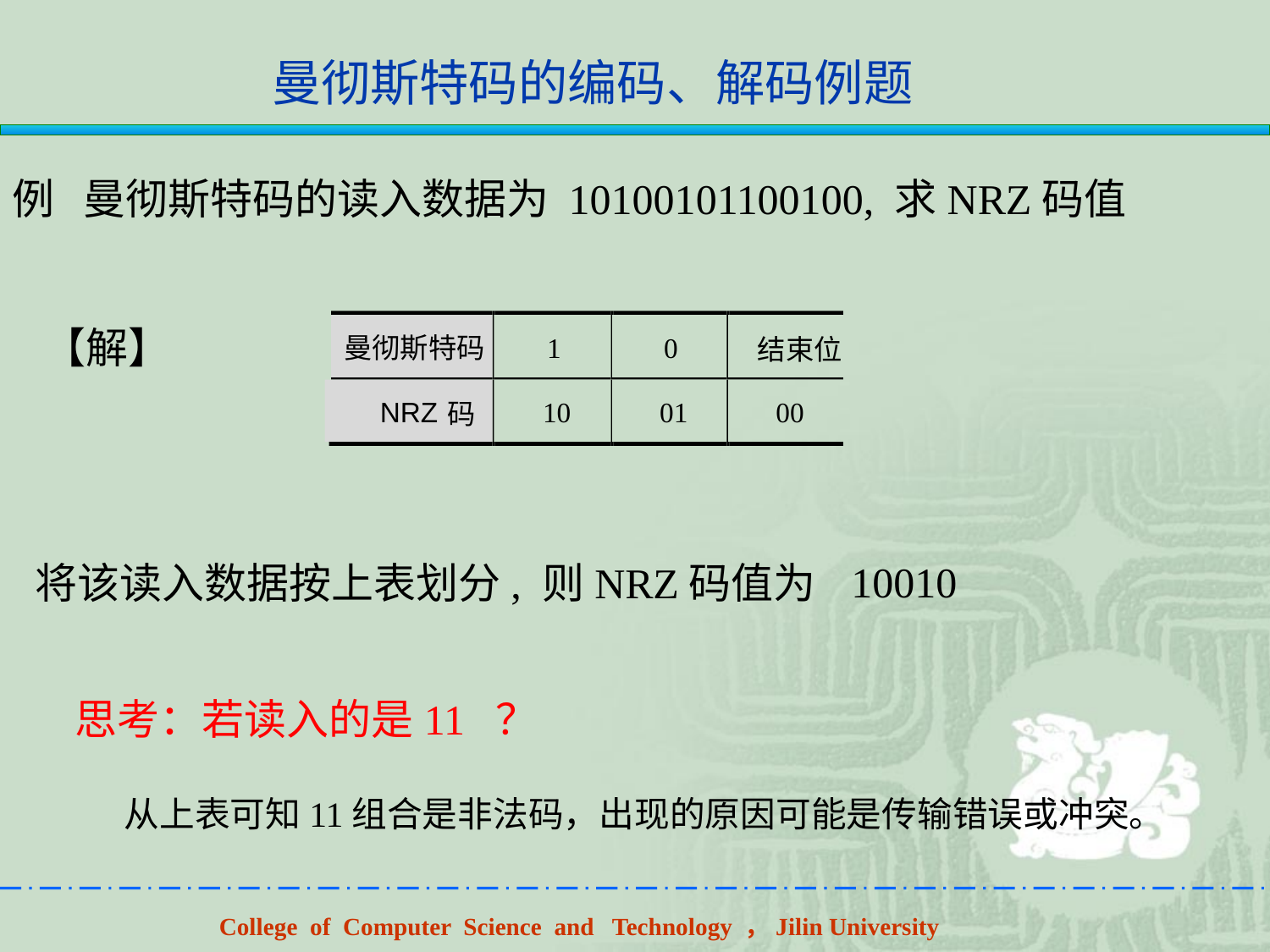

曼彻斯特码的编码、解码例题
例   曼彻斯特码的读入数据为 10100101100100, 求NRZ码值
【解】

曼彻斯特码
1

0

结束位

10

01

00

NRZ

码

10010
将该读入数据按上表划分, 则NRZ码值为
思考：若读入的是11  ？
从上表可知11组合是非法码，出现的原因可能是传输错误或冲突。